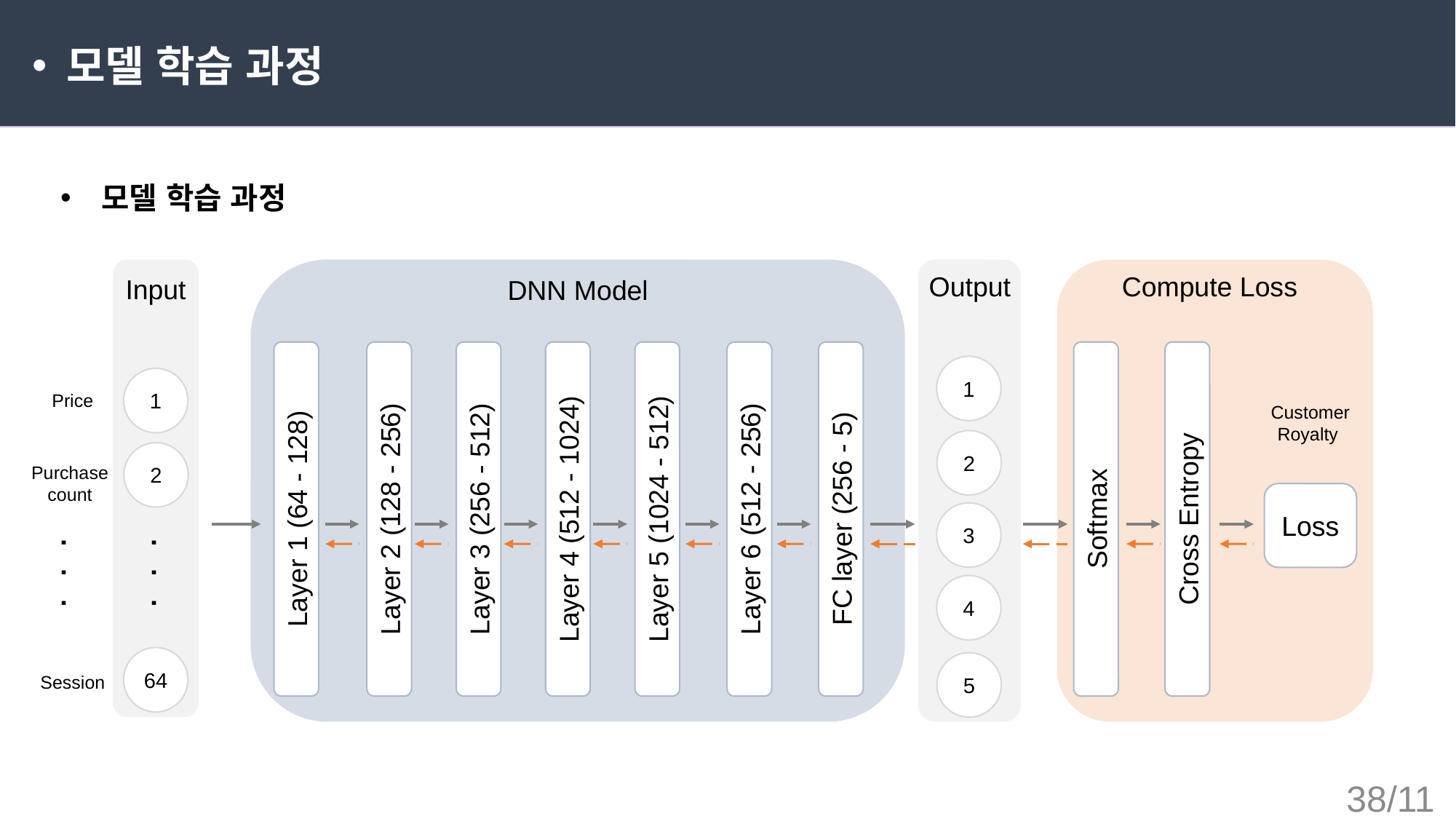

모델 학습 과정
모델 학습 과정

Output
Compute Loss
Input
DNN Model
Layer 1 (64 - 128)
Layer 2 (128 - 256)
Layer 3 (256 - 512)
Layer 4 (512 - 1024)
Layer 5 (1024 - 512)
Layer 6 (512 - 256)
FC layer (256 - 5)
Softmax
Cross Entropy
1
1
Price
Customer Royalty
2
2
Purchasecount
Loss
3
.   .   .
.   .   .
4
64
5
Session
38/11